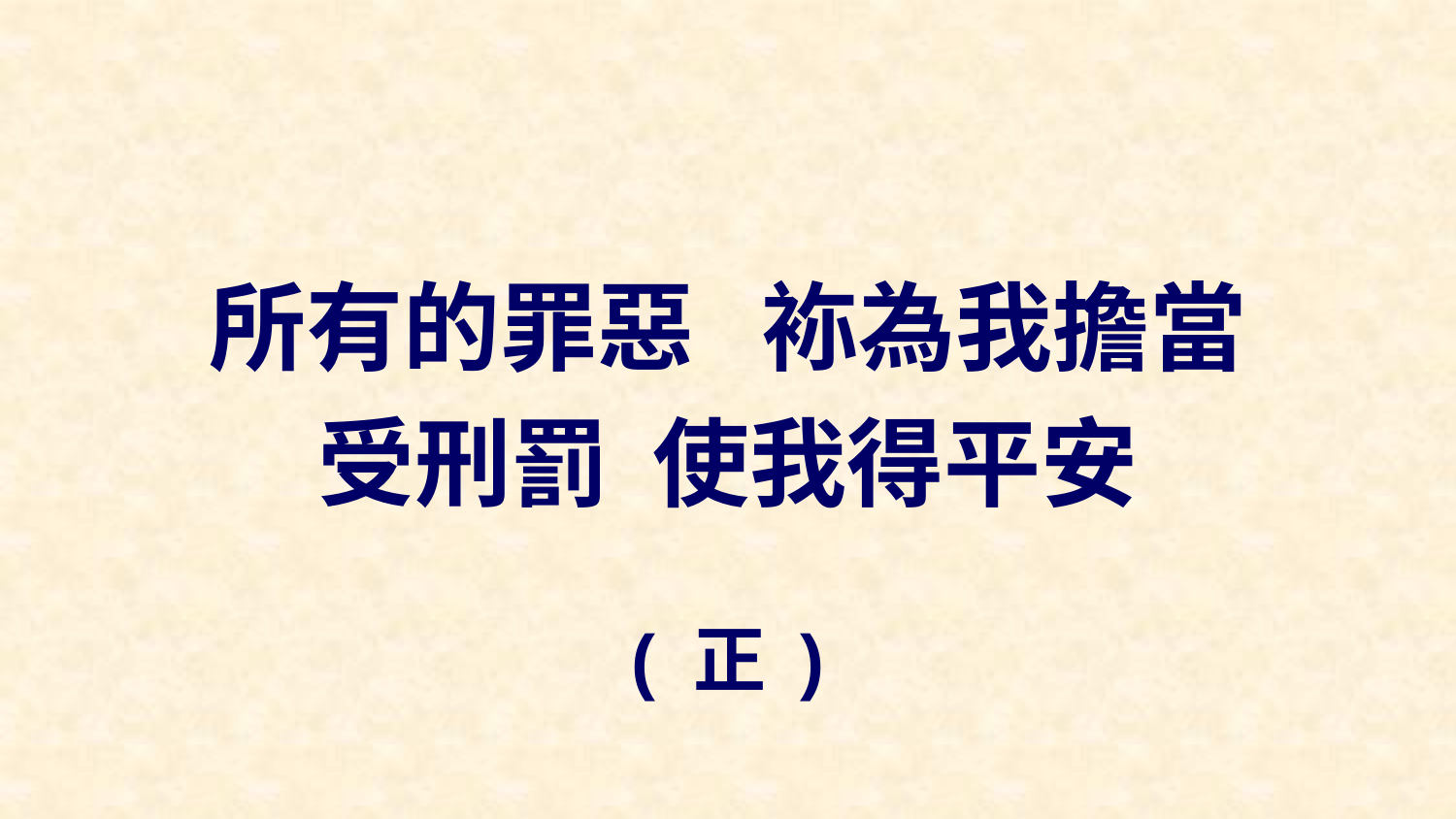

所有的罪惡   袮為我擔當
受刑罰  使我得平安
( 正 )